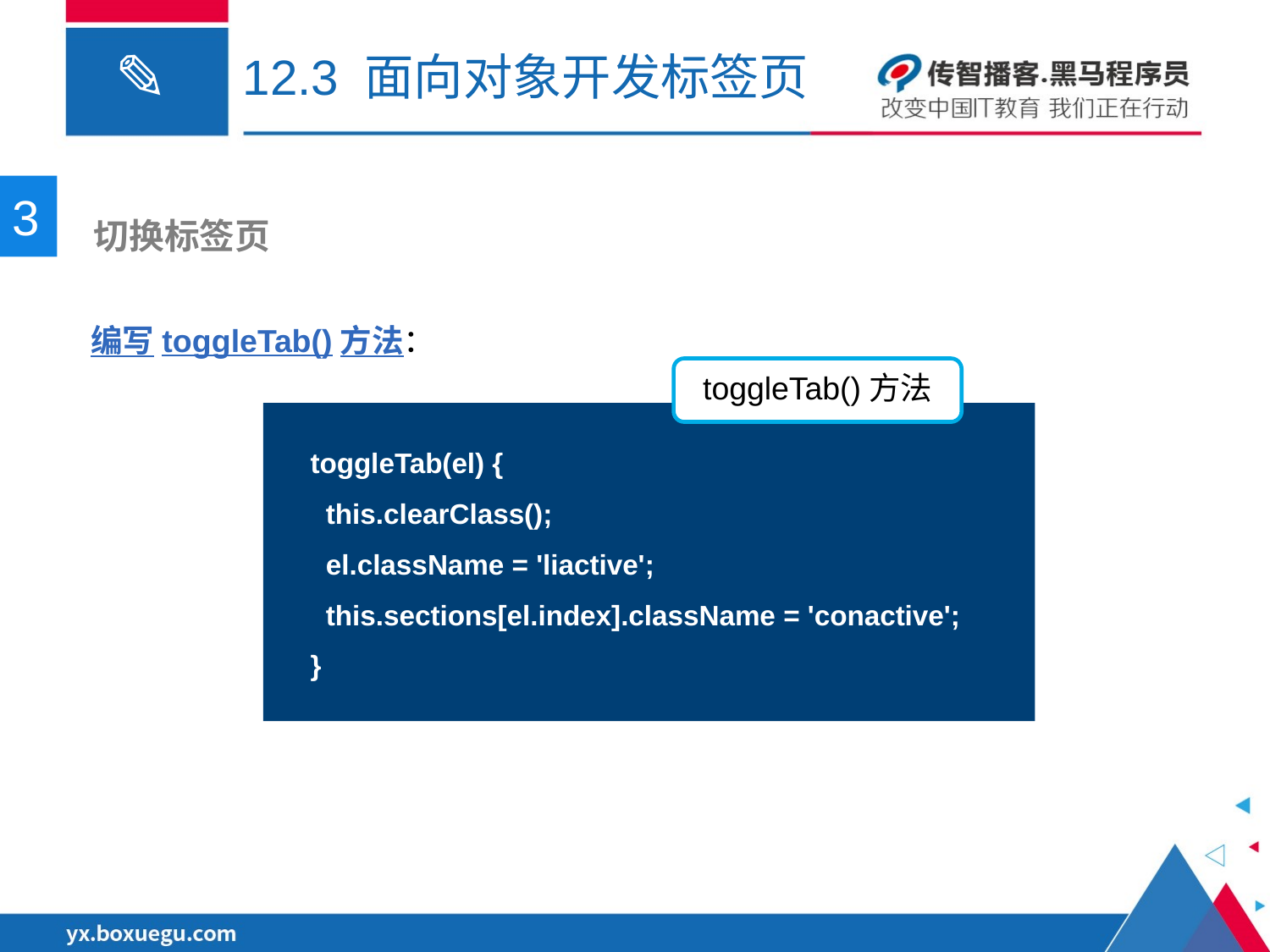

# 12.3 面向对象开发标签页

3
  切换标签页
编写toggleTab()方法：
toggleTab()方法

toggleTab(el) {
  this.clearClass();
  el.className = 'liactive';
  this.sections[el.index].className = 'conactive';
}